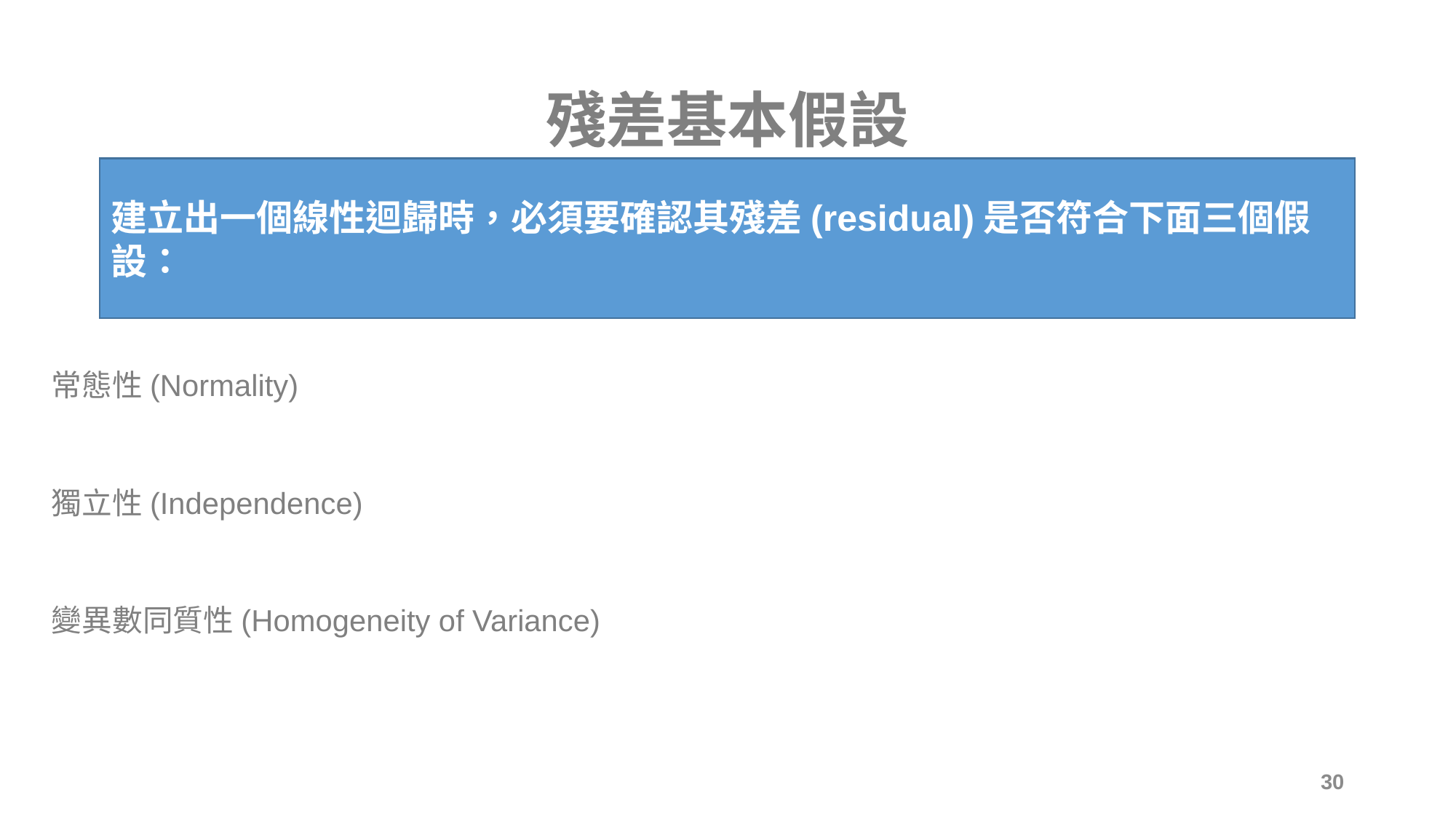

# 殘差基本假設
建立出一個線性迴歸時，必須要確認其殘差(residual)是否符合下面三個假設：
常態性(Normality)

獨立性(Independence)

變異數同質性(Homogeneity of Variance)
30